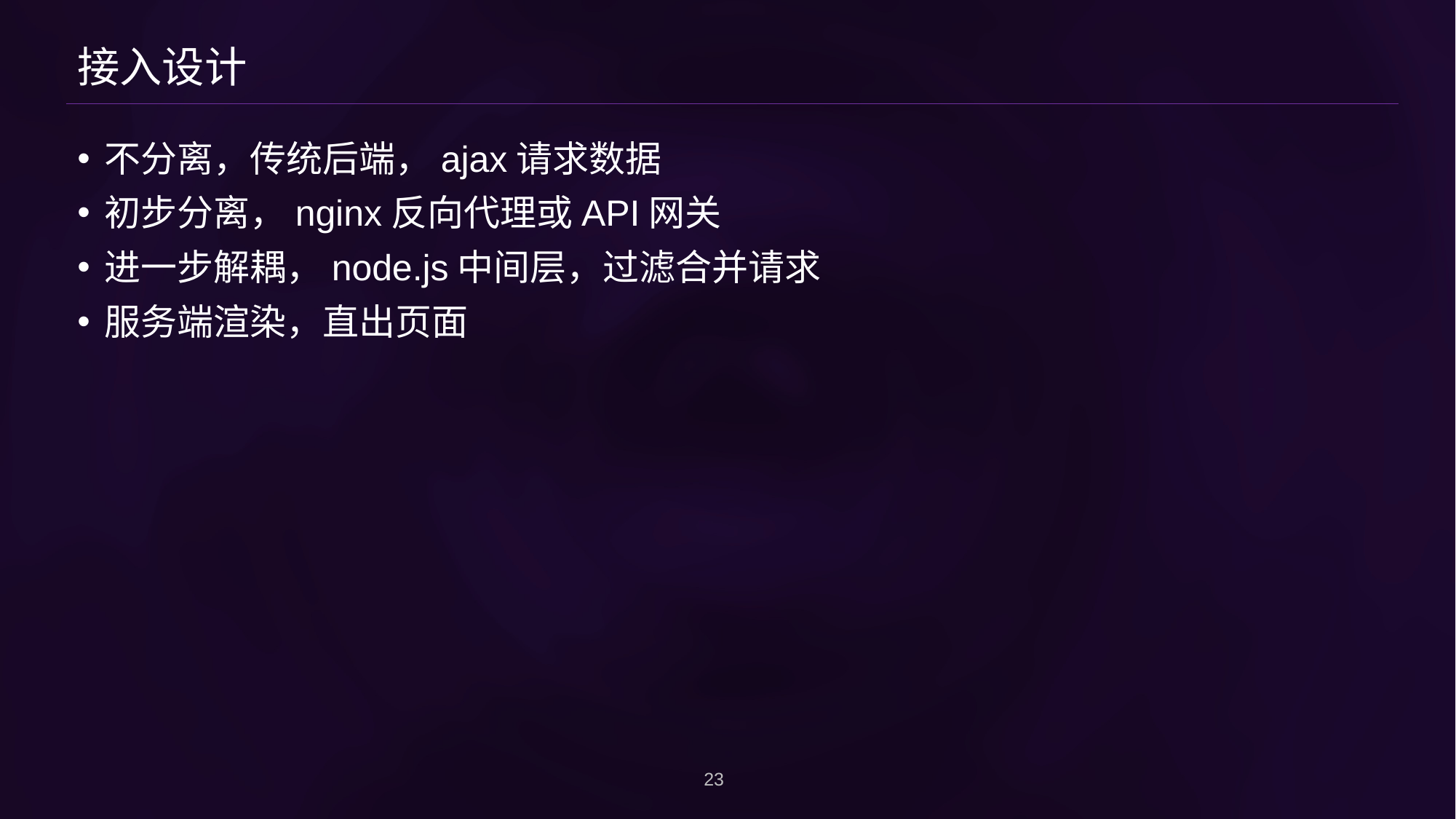

# 接入设计
不分离，传统后端，ajax请求数据
初步分离，nginx反向代理或API网关
进一步解耦，node.js中间层，过滤合并请求
服务端渲染，直出页面

23